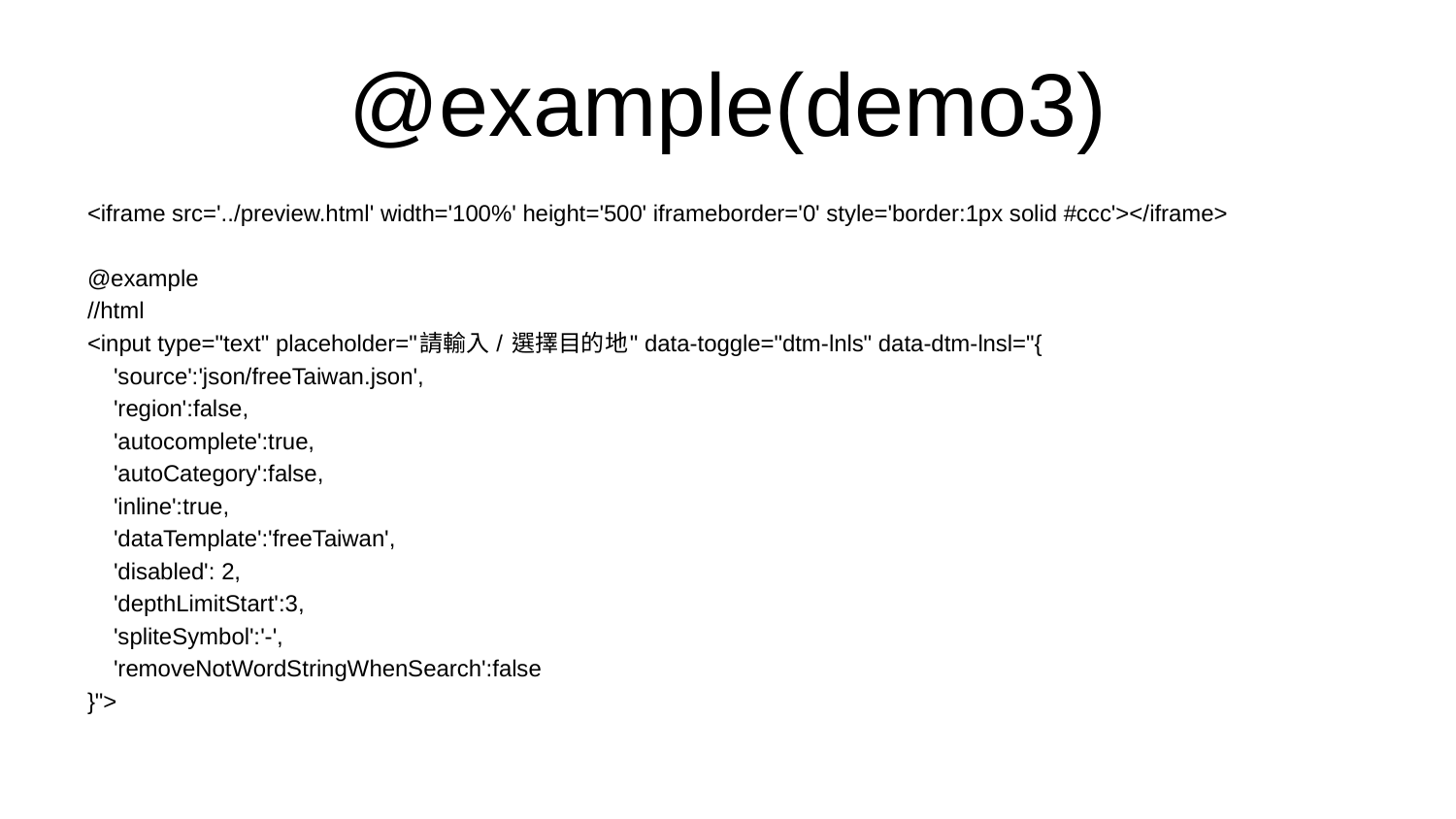

# @example(demo3)
<iframe src='../preview.html' width='100%' height='500' iframeborder='0' style='border:1px solid #ccc'></iframe>

@example
//html
<input type="text" placeholder="請輸入 / 選擇目的地" data-toggle="dtm-lnls" data-dtm-lnsl="{
    'source':'json/freeTaiwan.json',
    'region':false,
    'autocomplete':true,
    'autoCategory':false,
    'inline':true,
    'dataTemplate':'freeTaiwan',
    'disabled': 2,
    'depthLimitStart':3,
    'spliteSymbol':'-',
    'removeNotWordStringWhenSearch':false
}">